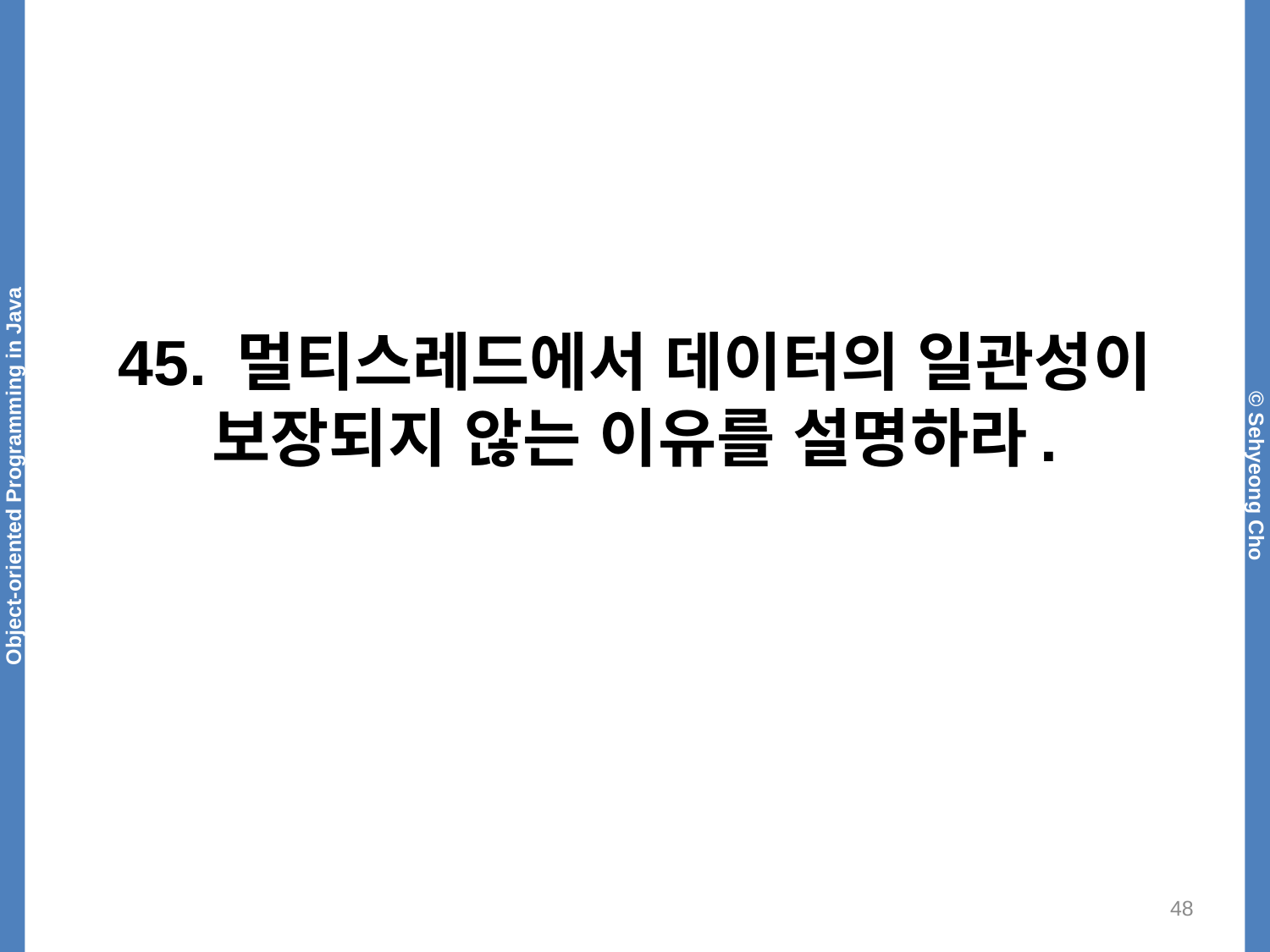

# 45. 멀티스레드에서 데이터의 일관성이 보장되지 않는 이유를 설명하라.

48